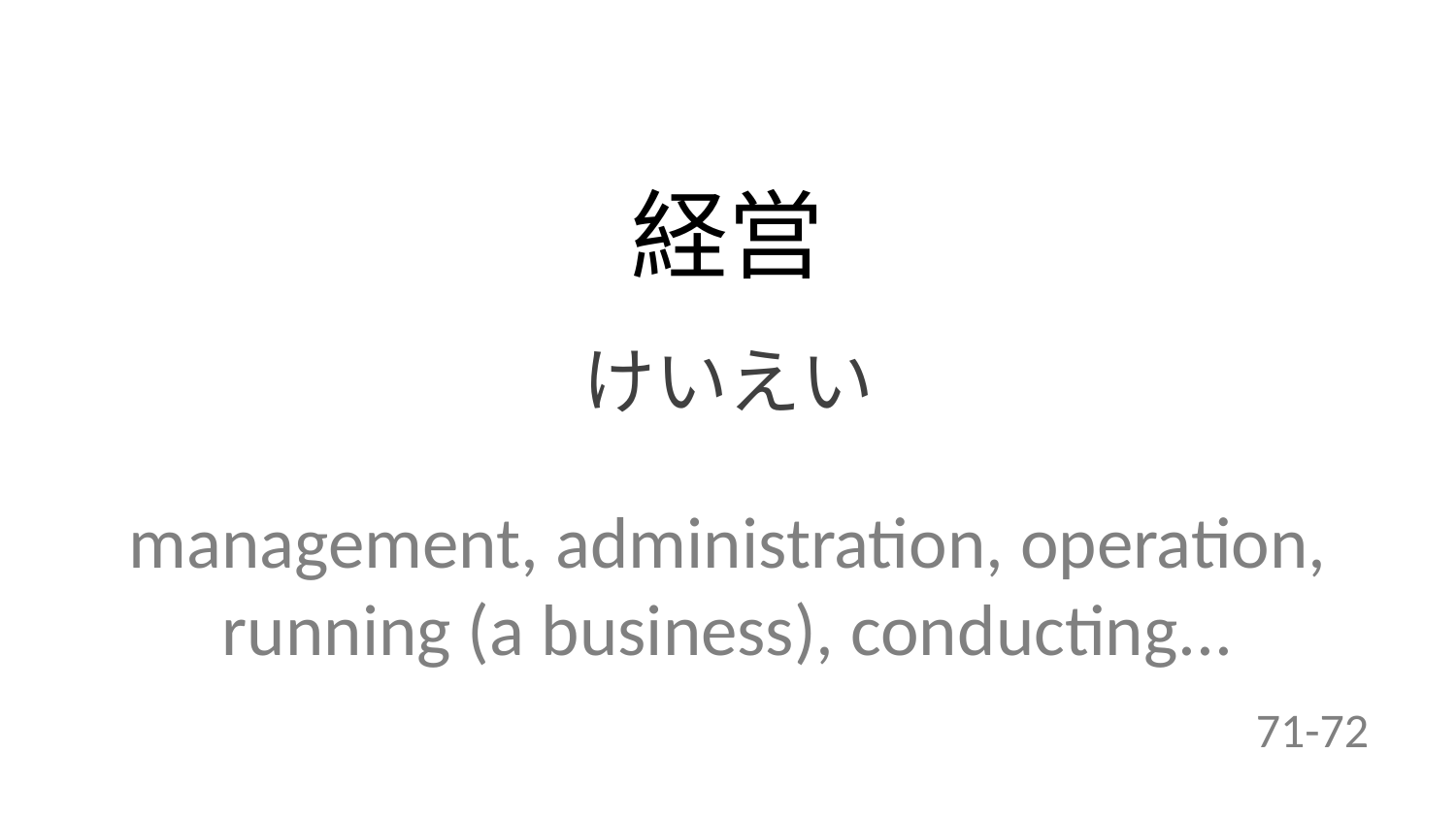

経営

けいえい
management, administration, operation, running (a business), conducting...
71-72